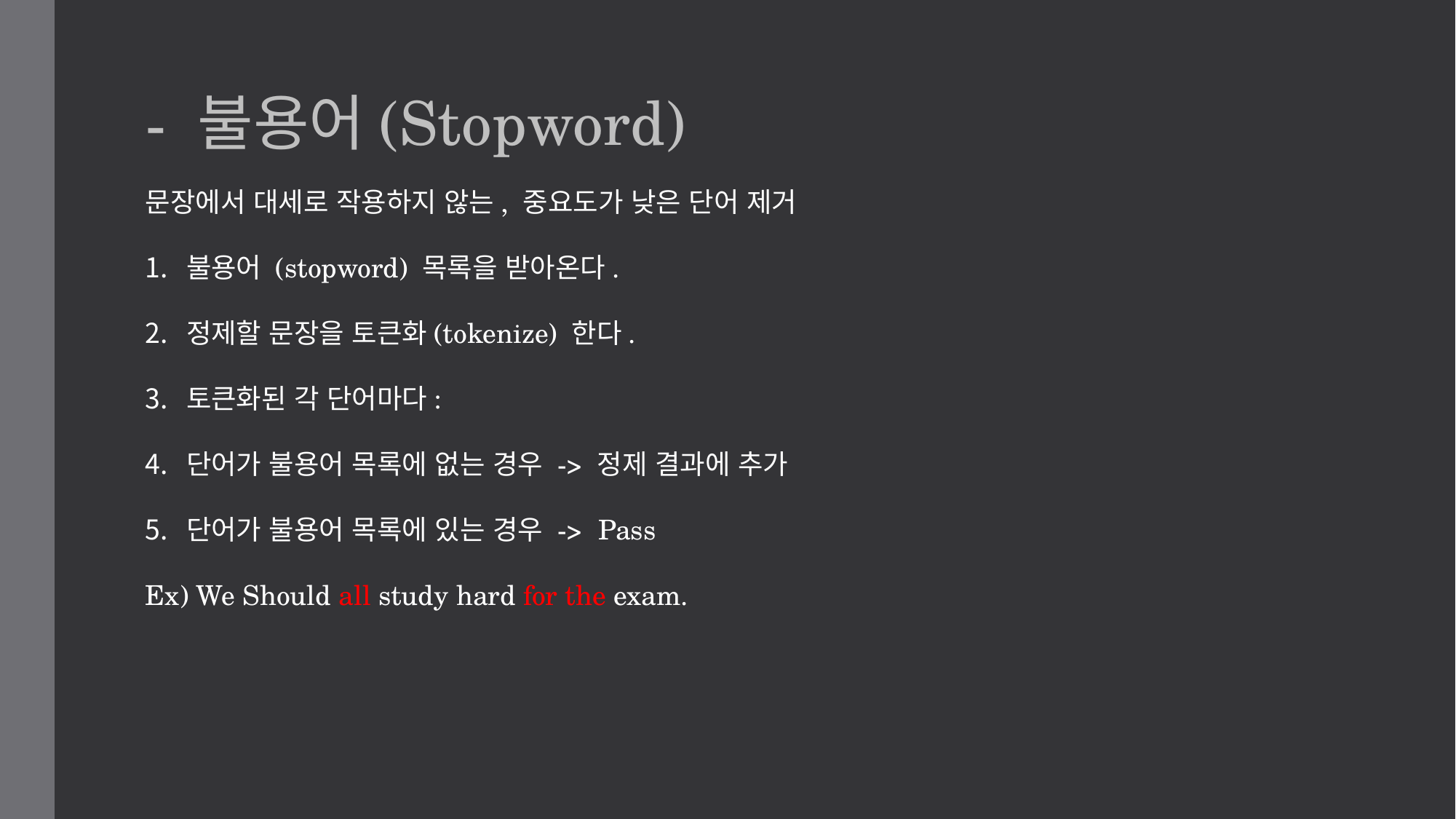

- 불용어(Stopword)
문장에서 대세로 작용하지 않는, 중요도가 낮은 단어 제거

불용어 (stopword) 목록을 받아온다.

정제할 문장을 토큰화(tokenize) 한다.

토큰화된 각 단어마다:

단어가 불용어 목록에 없는 경우 -> 정제 결과에 추가

단어가 불용어 목록에 있는 경우 ->  Pass

Ex) We Should all study hard for the exam.